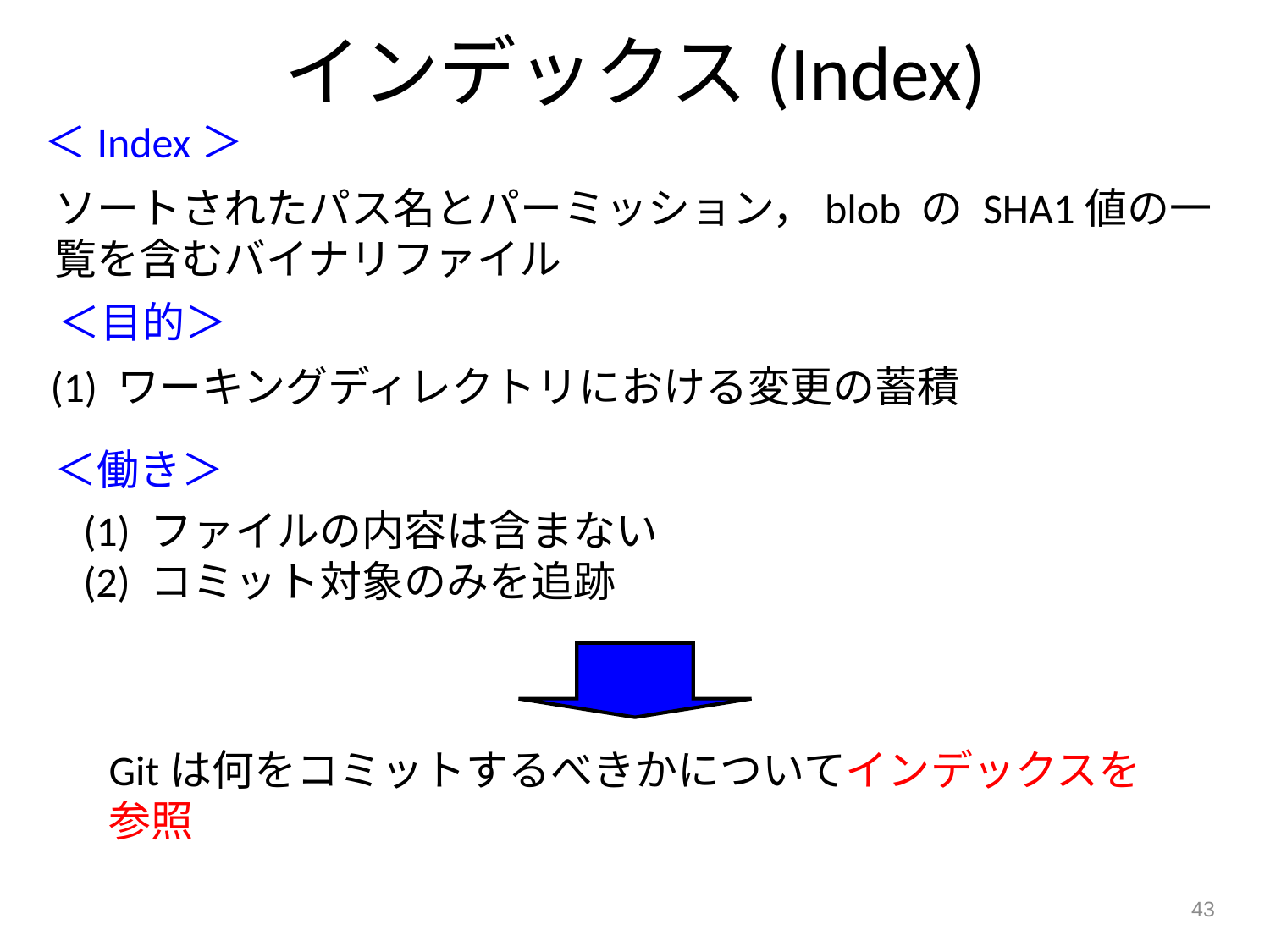

インデックス(Index)
＜Index＞
ソートされたパス名とパーミッション，blob の SHA1値の一覧を含むバイナリファイル
＜目的＞
(1) ワーキングディレクトリにおける変更の蓄積
＜働き＞
(1) ファイルの内容は含まない
(2) コミット対象のみを追跡

Gitは何をコミットするべきかについてインデックスを参照
43